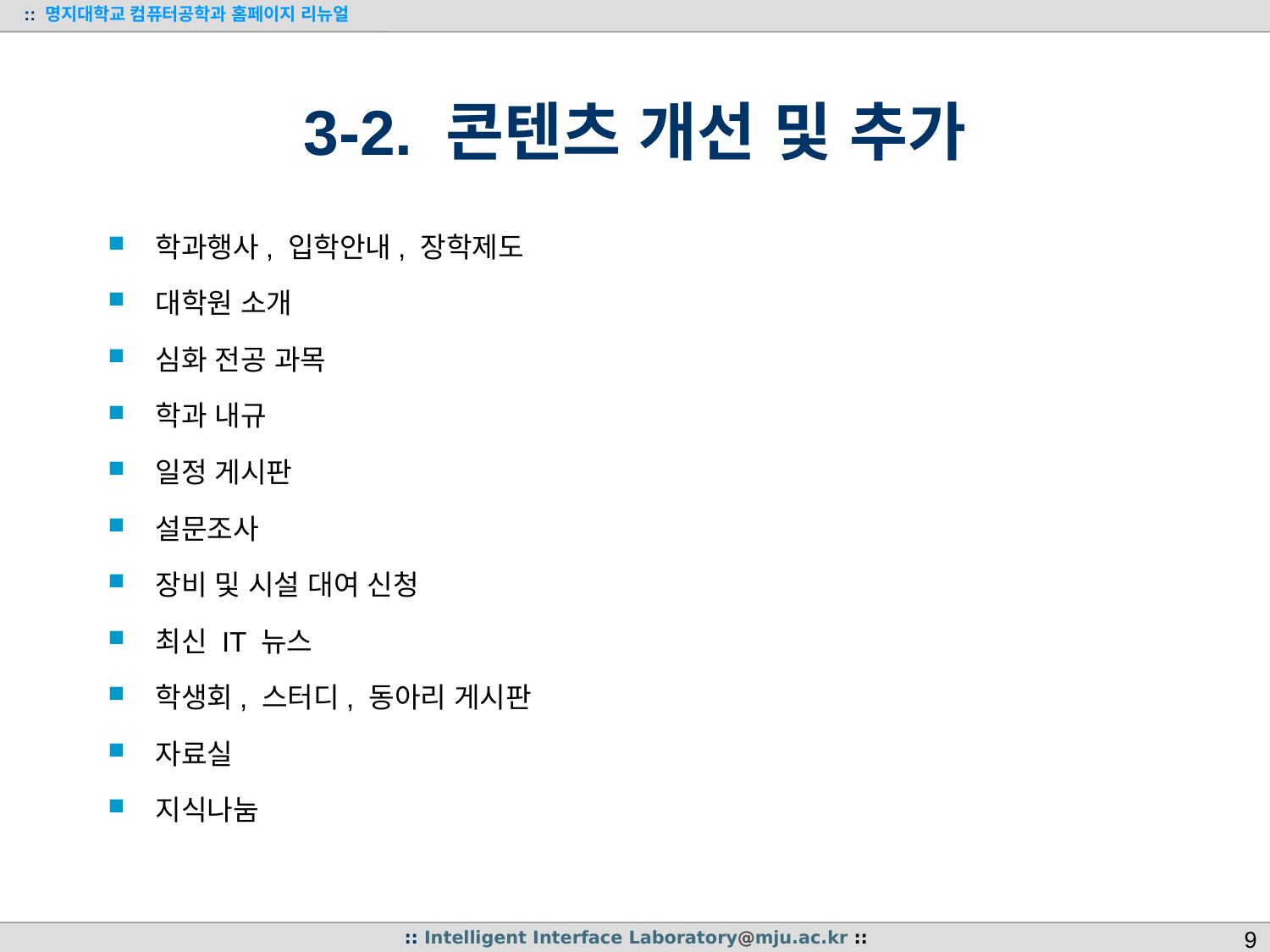

# 3-2. 콘텐츠 개선 및 추가
학과행사, 입학안내, 장학제도
대학원 소개
심화 전공 과목
학과 내규
일정 게시판
설문조사
장비 및 시설 대여 신청
최신 IT 뉴스
학생회, 스터디, 동아리 게시판
자료실
지식나눔
9